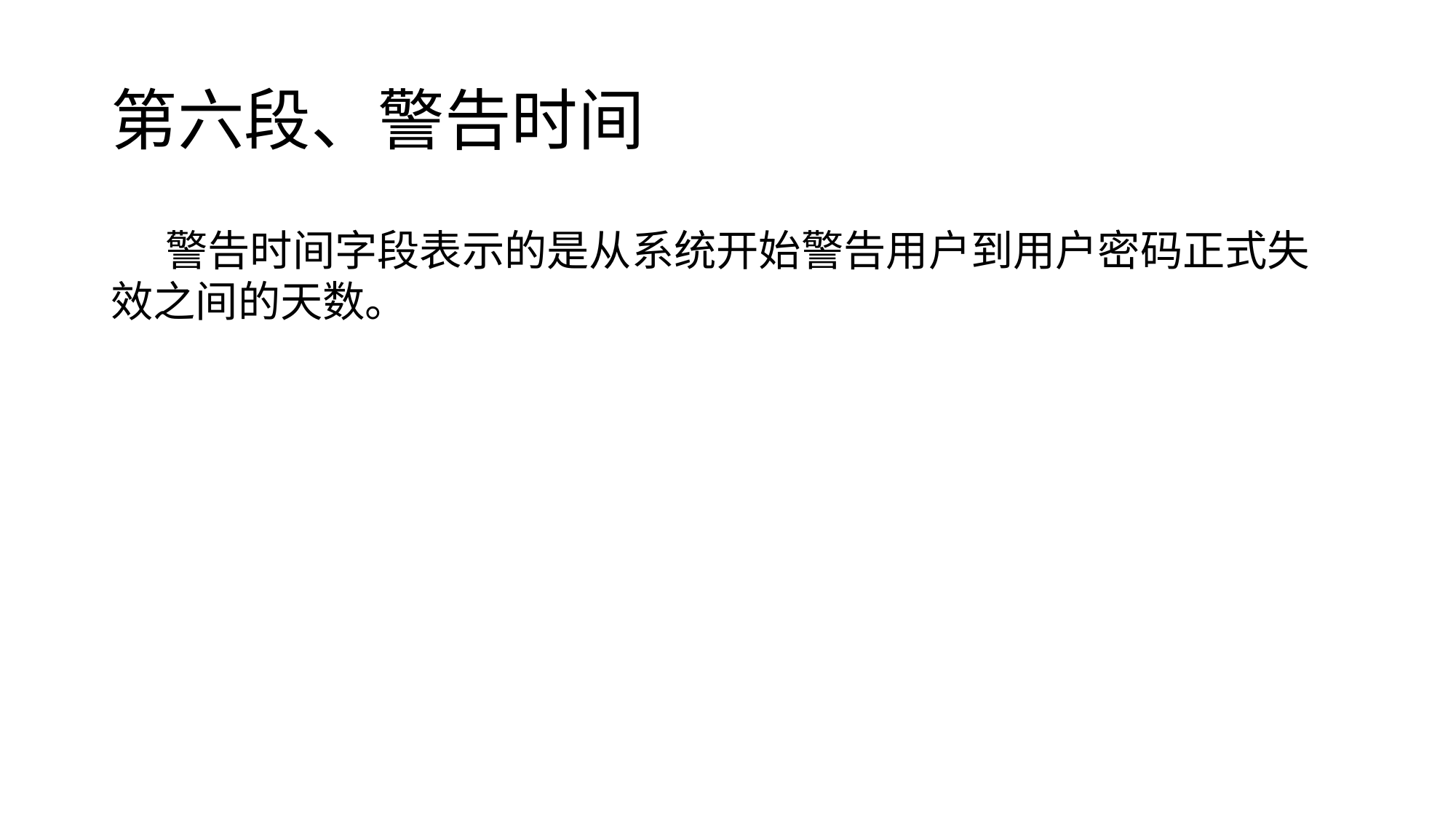

# 第六段、警告时间
警告时间字段表示的是从系统开始警告用户到用户密码正式失效之间的天数。